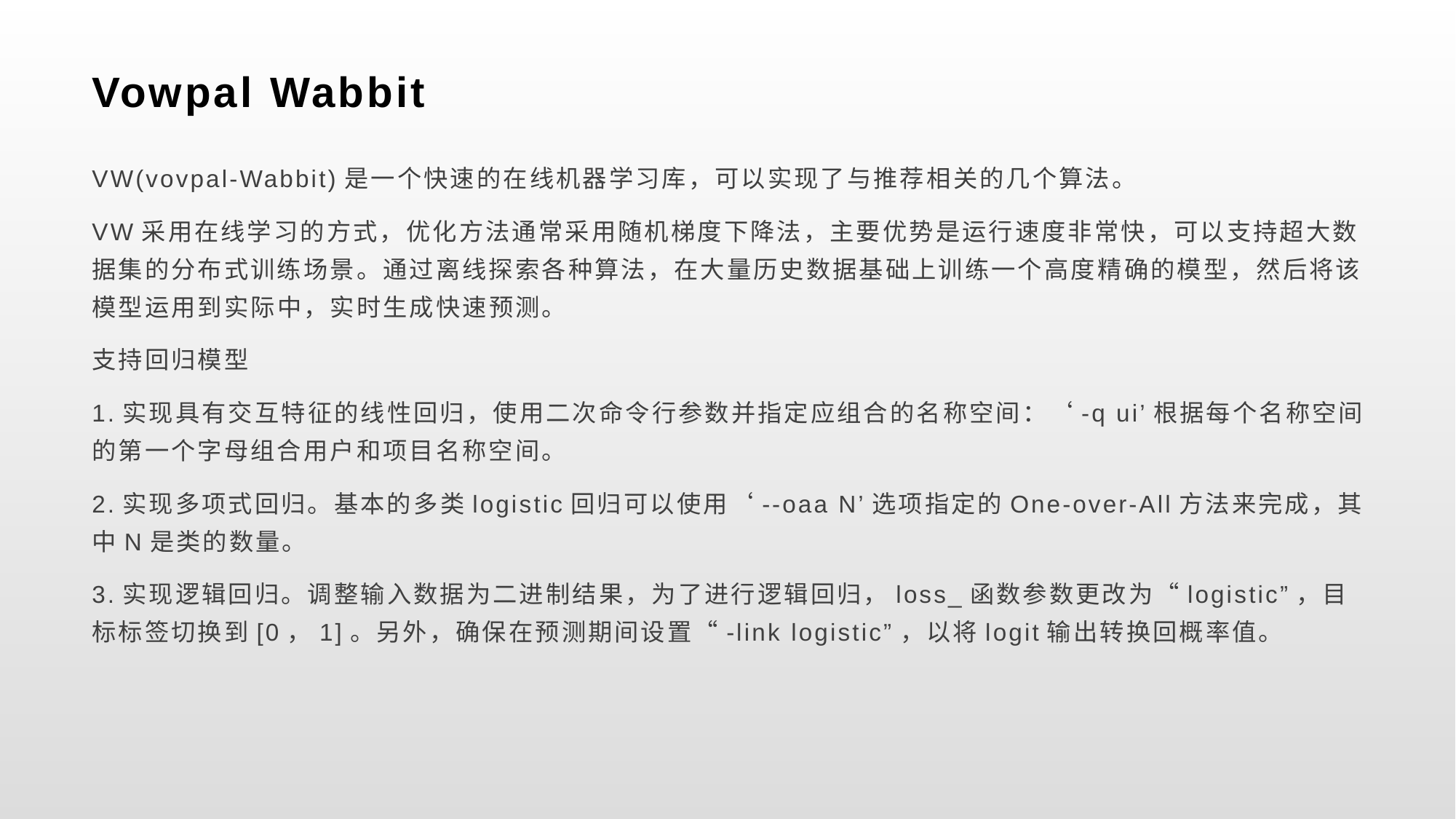

# Vowpal Wabbit
VW(vovpal-Wabbit)是一个快速的在线机器学习库，可以实现了与推荐相关的几个算法。
VW采用在线学习的方式，优化方法通常采用随机梯度下降法，主要优势是运行速度非常快，可以支持超大数据集的分布式训练场景。通过离线探索各种算法，在大量历史数据基础上训练一个高度精确的模型，然后将该模型运用到实际中，实时生成快速预测。
支持回归模型
1.实现具有交互特征的线性回归，使用二次命令行参数并指定应组合的名称空间：‘-q ui’根据每个名称空间的第一个字母组合用户和项目名称空间。
2.实现多项式回归。基本的多类logistic回归可以使用‘--oaa N’选项指定的One-over-All方法来完成，其中N是类的数量。
3.实现逻辑回归。调整输入数据为二进制结果，为了进行逻辑回归，loss_函数参数更改为“logistic”，目标标签切换到[0，1]。另外，确保在预测期间设置“-link logistic”，以将logit输出转换回概率值。